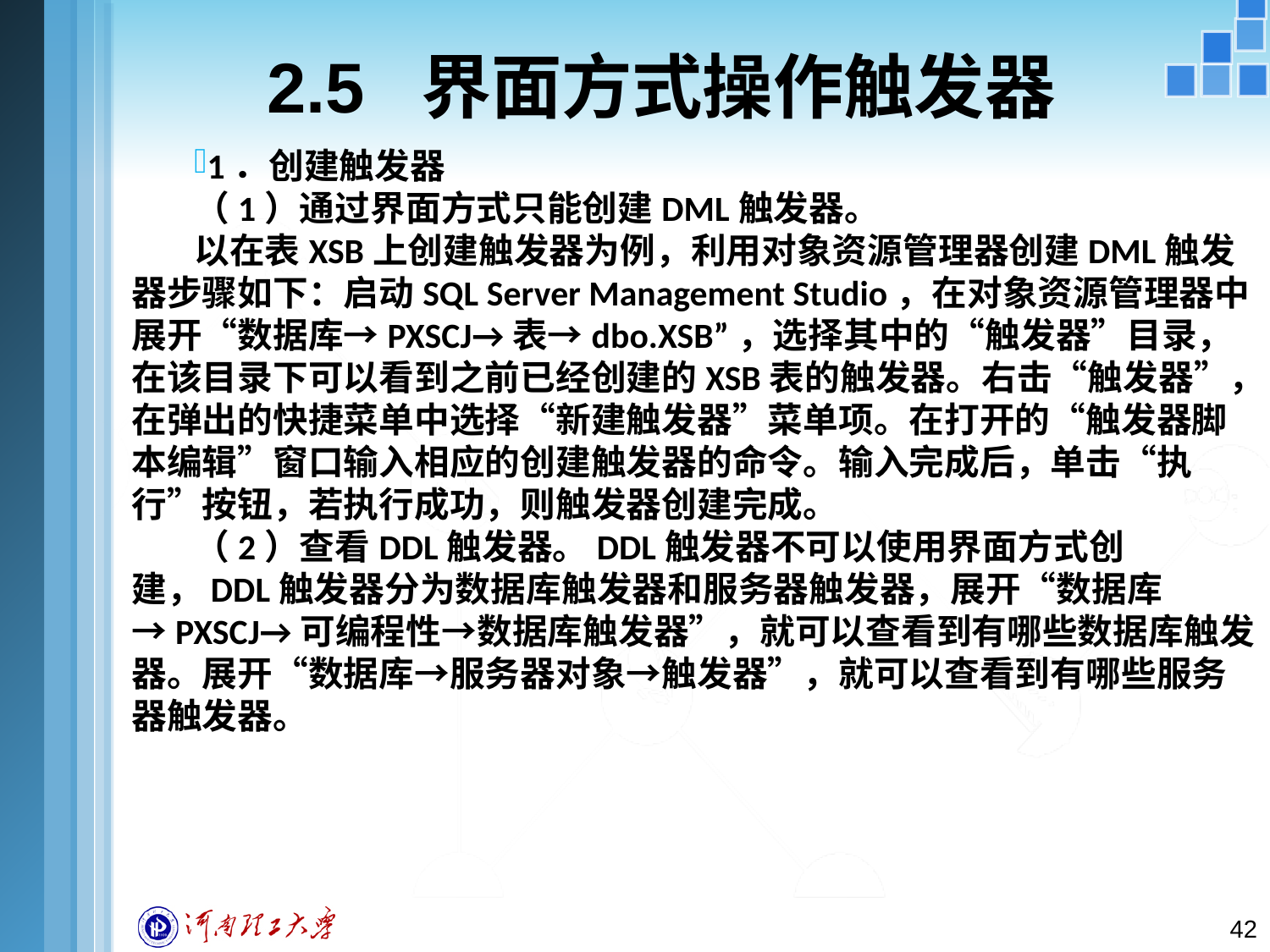

# 2.5  界面方式操作触发器
1．创建触发器
（1）通过界面方式只能创建DML触发器。
以在表XSB上创建触发器为例，利用对象资源管理器创建DML触发器步骤如下：启动SQL Server Management Studio，在对象资源管理器中展开“数据库→PXSCJ→表→dbo.XSB”，选择其中的“触发器”目录，在该目录下可以看到之前已经创建的XSB表的触发器。右击“触发器”，在弹出的快捷菜单中选择“新建触发器”菜单项。在打开的“触发器脚本编辑”窗口输入相应的创建触发器的命令。输入完成后，单击“执行”按钮，若执行成功，则触发器创建完成。
（2）查看DDL触发器。DDL触发器不可以使用界面方式创建，DDL触发器分为数据库触发器和服务器触发器，展开“数据库→PXSCJ→可编程性→数据库触发器”，就可以查看到有哪些数据库触发器。展开“数据库→服务器对象→触发器”，就可以查看到有哪些服务器触发器。